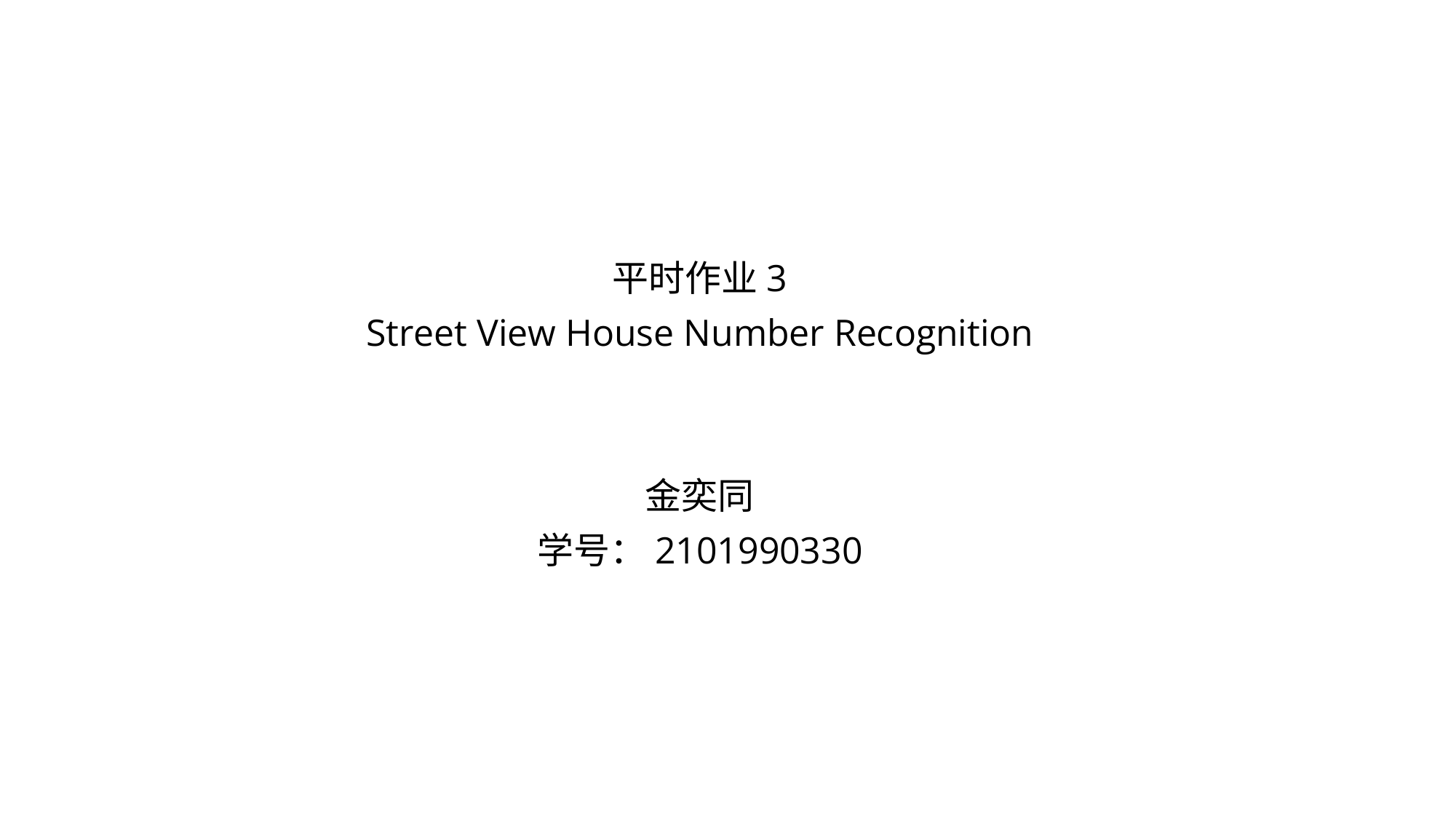

平时作业3
Street View House Number Recognition

金奕同
学号：2101990330